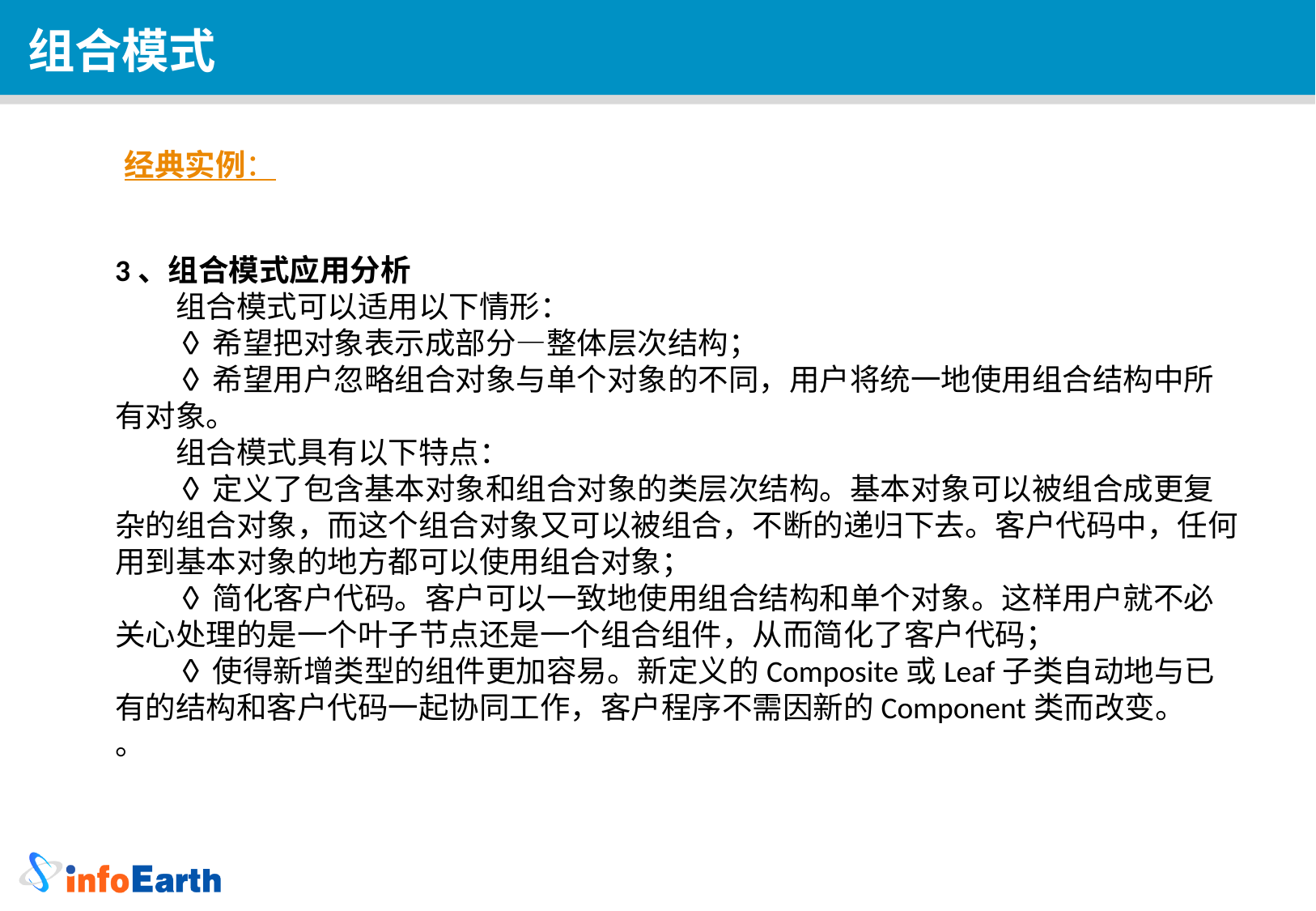

组合模式
经典实例：
3、组合模式应用分析
　　组合模式可以适用以下情形：
　　◊ 希望把对象表示成部分—整体层次结构；
　　◊ 希望用户忽略组合对象与单个对象的不同，用户将统一地使用组合结构中所有对象。
　　组合模式具有以下特点：
　　◊ 定义了包含基本对象和组合对象的类层次结构。基本对象可以被组合成更复杂的组合对象，而这个组合对象又可以被组合，不断的递归下去。客户代码中，任何用到基本对象的地方都可以使用组合对象；
　　◊ 简化客户代码。客户可以一致地使用组合结构和单个对象。这样用户就不必关心处理的是一个叶子节点还是一个组合组件，从而简化了客户代码；
　　◊ 使得新增类型的组件更加容易。新定义的Composite或Leaf子类自动地与已有的结构和客户代码一起协同工作，客户程序不需因新的Component类而改变。
。